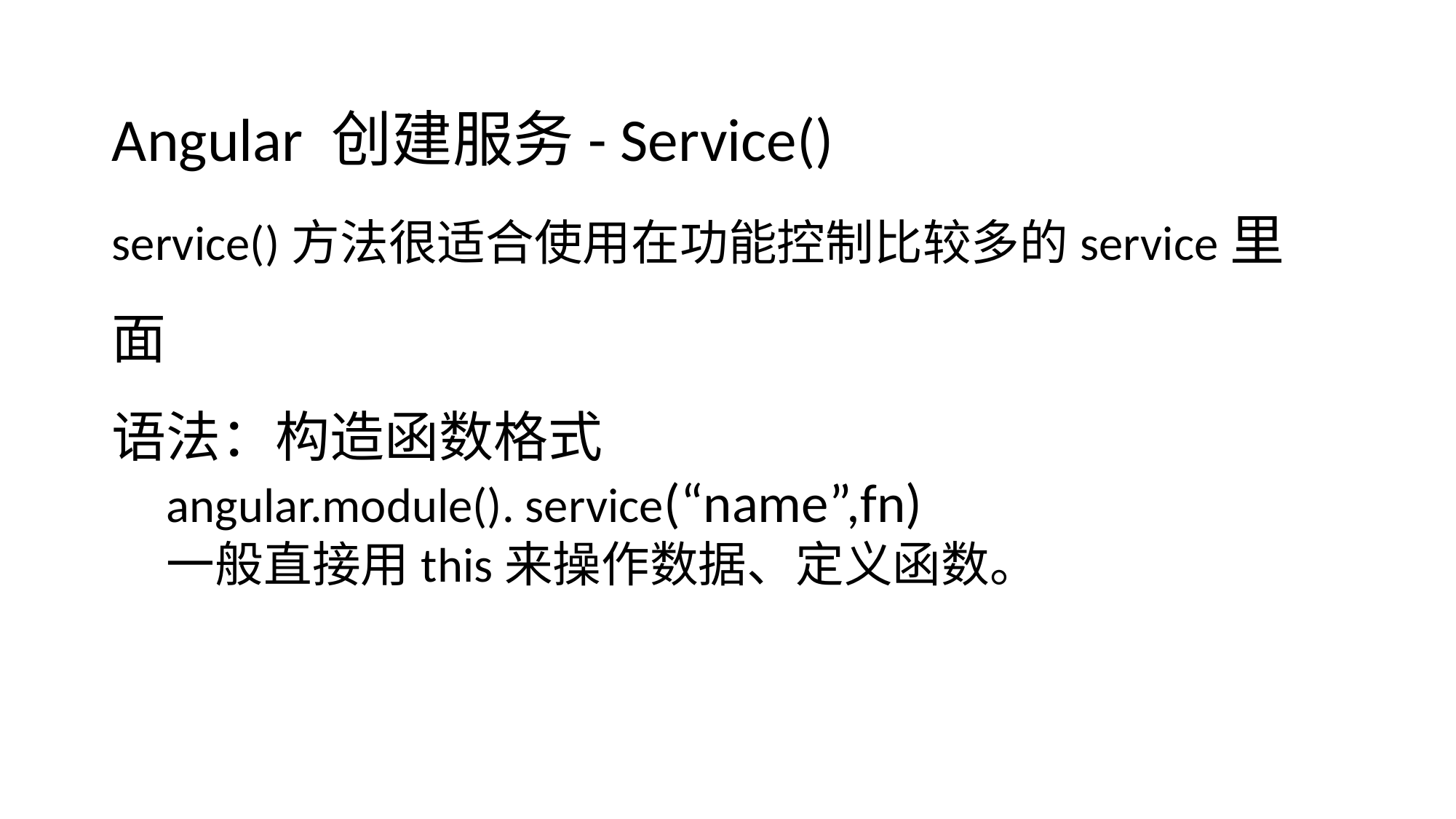

Angular 创建服务- Service()
service()方法很适合使用在功能控制比较多的service里面
语法：构造函数格式
angular.module(). service(“name”,fn)
一般直接用this来操作数据、定义函数。